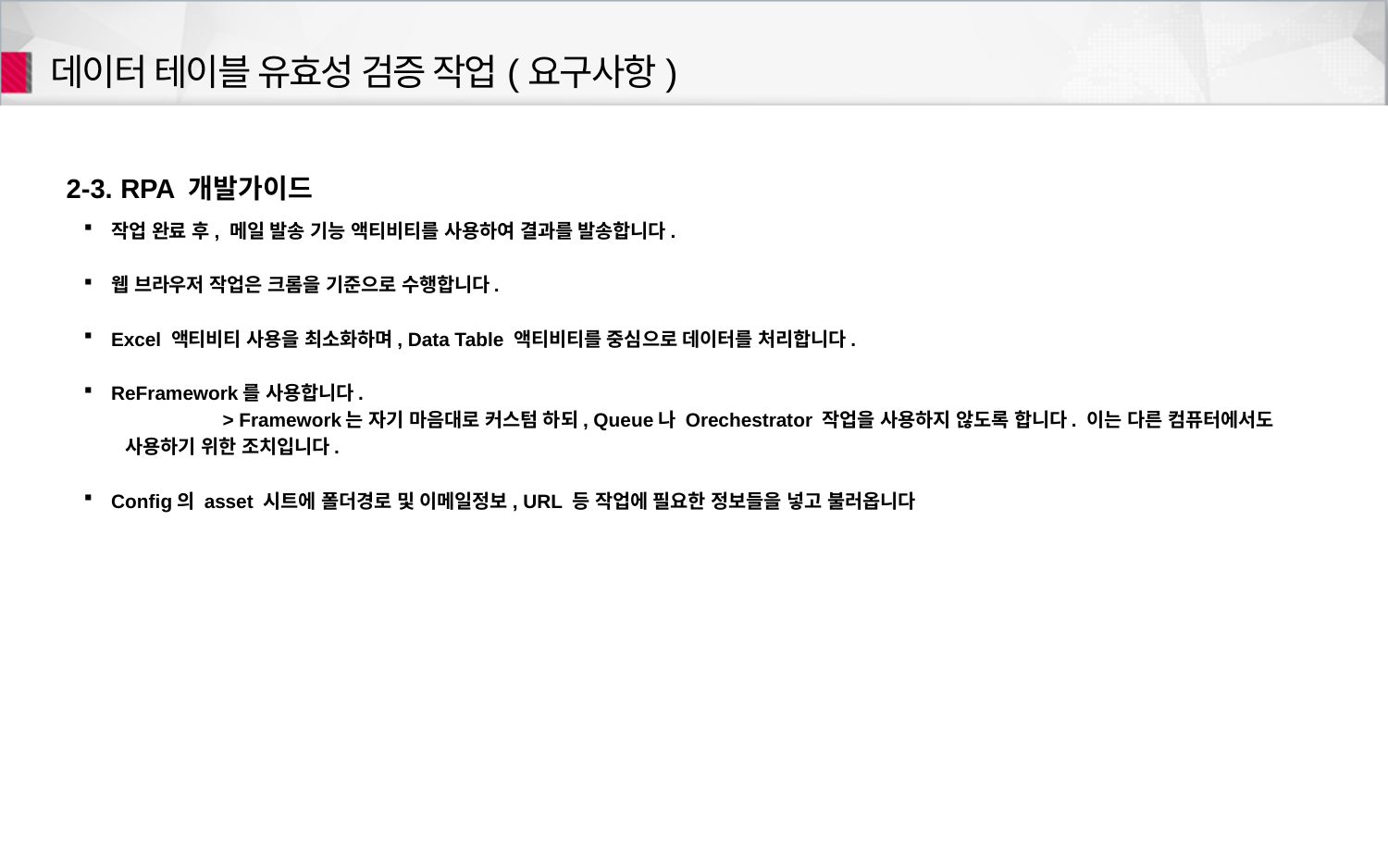

# 데이터 테이블 유효성 검증 작업(요구사항)
2-3. RPA 개발가이드
작업 완료 후, 메일 발송 기능 액티비티를 사용하여 결과를 발송합니다.

웹 브라우저 작업은 크롬을 기준으로 수행합니다.

Excel 액티비티 사용을 최소화하며, Data Table 액티비티를 중심으로 데이터를 처리합니다.

ReFramework를 사용합니다.
	> Framework는 자기 마음대로 커스텀 하되, Queue나 Orechestrator 작업을 사용하지 않도록 합니다. 이는 다른 컴퓨터에서도
       사용하기 위한 조치입니다.

Config의 asset 시트에 폴더경로 및 이메일정보, URL 등 작업에 필요한 정보들을 넣고 불러옵니다